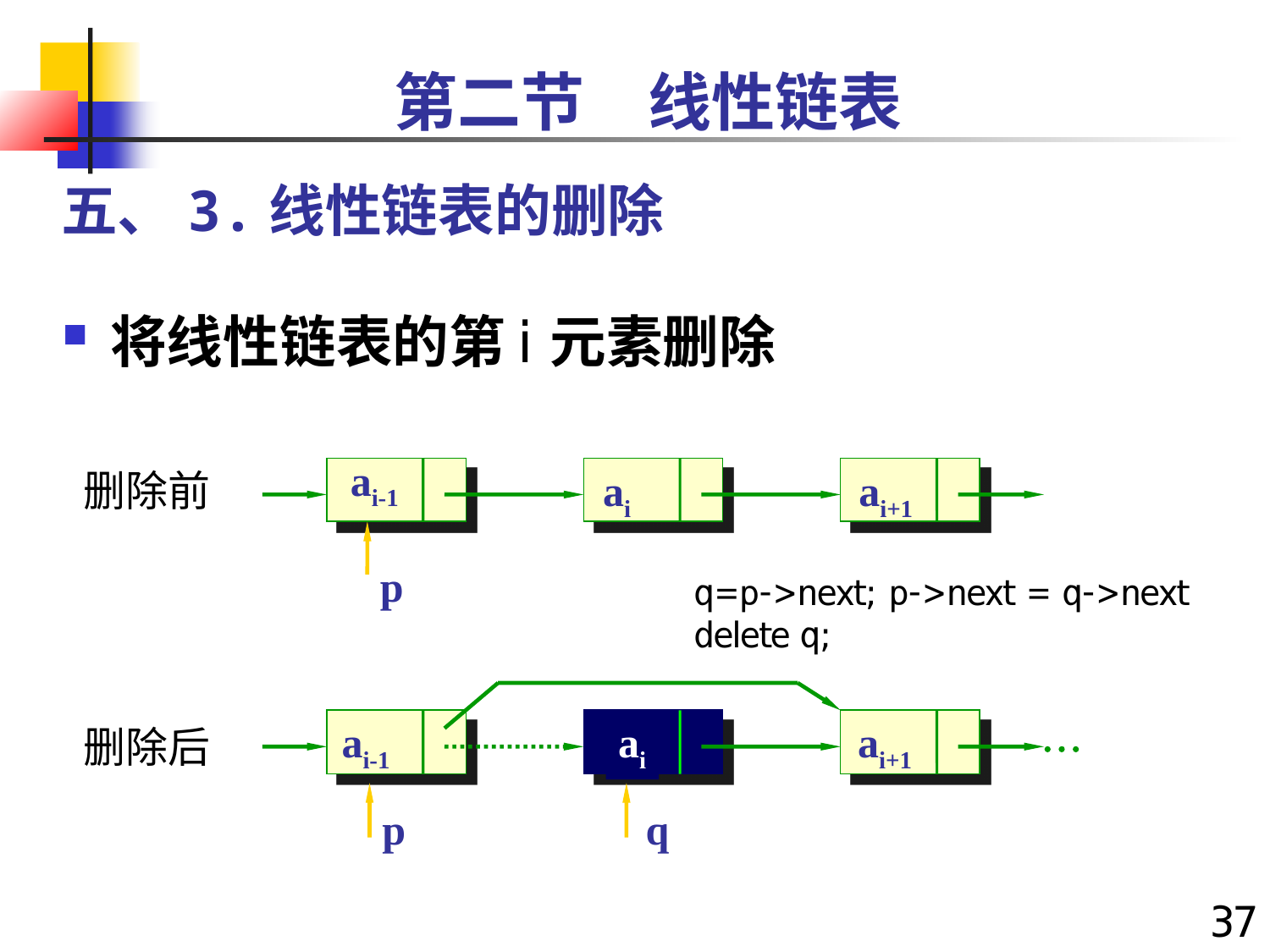

第二节　线性链表
五、3.线性链表的删除
将线性链表的第i元素删除
ai-1
ai
ai+1

p
删除前
q=p->next; p->next = q->next delete q;

ai-1
ai
ai+1

…
删除后

p
q
37